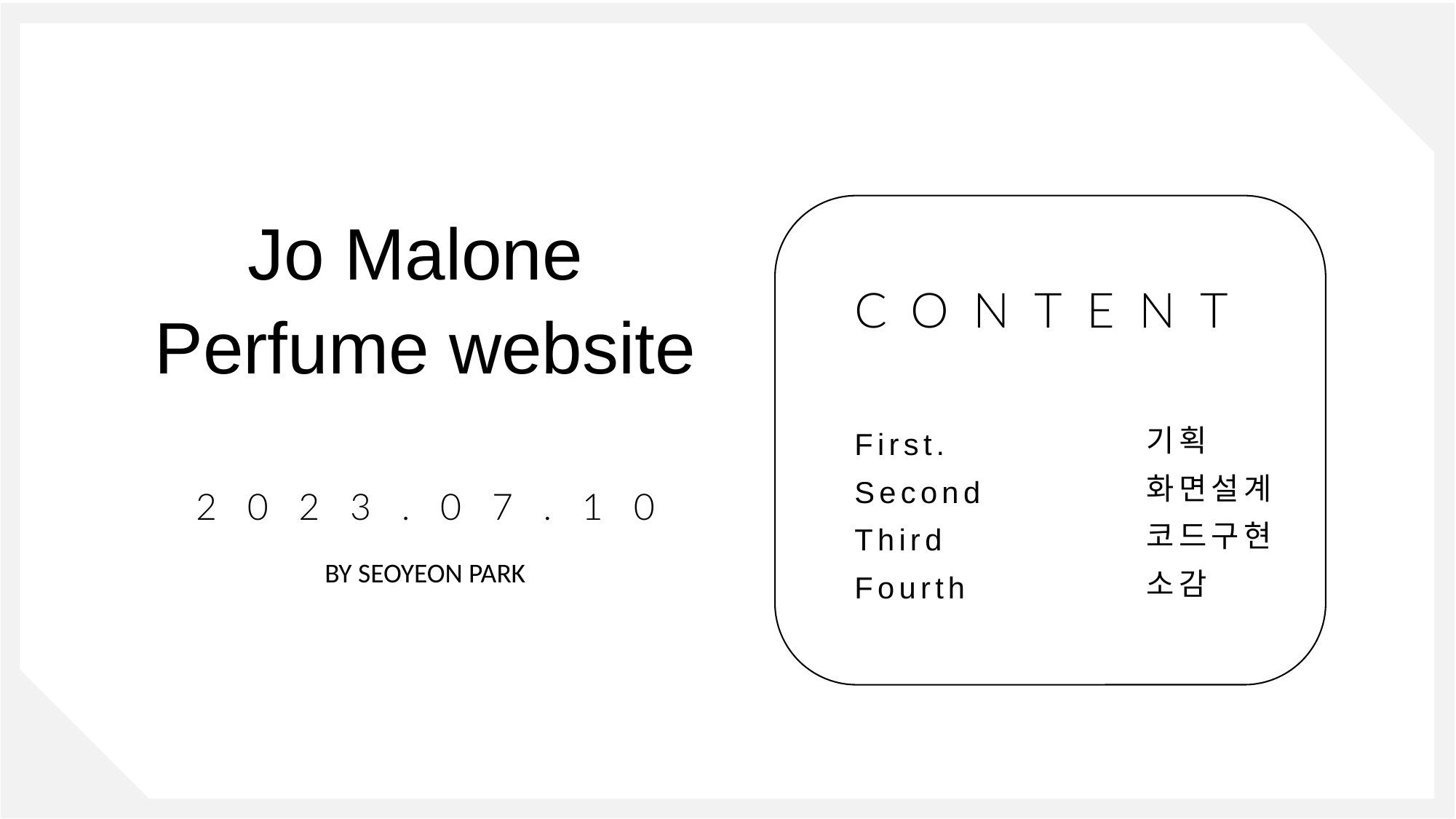

Jo Malone
Perfume website
CONTENT
기획
화면설계
코드구현
소감
First.
Second
Third
Fourth
2023.07.10
BY SEOYEON PARK